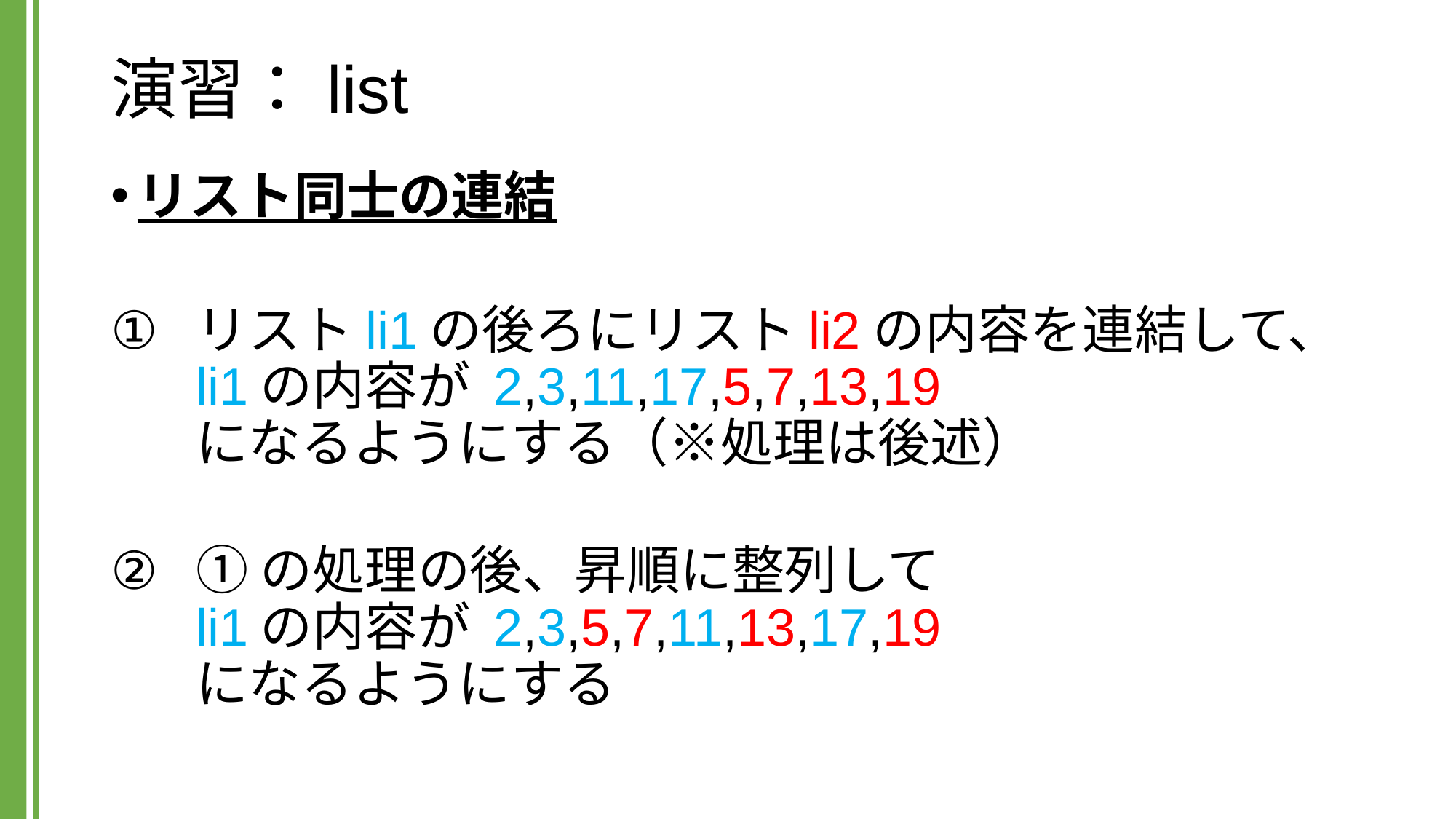

# 演習：list
リスト同士の連結
リストli1の後ろにリストli2の内容を連結して、
li1の内容が 2,3,11,17,5,7,13,19
になるようにする（※処理は後述）
①の処理の後、昇順に整列して
li1の内容が 2,3,5,7,11,13,17,19
になるようにする